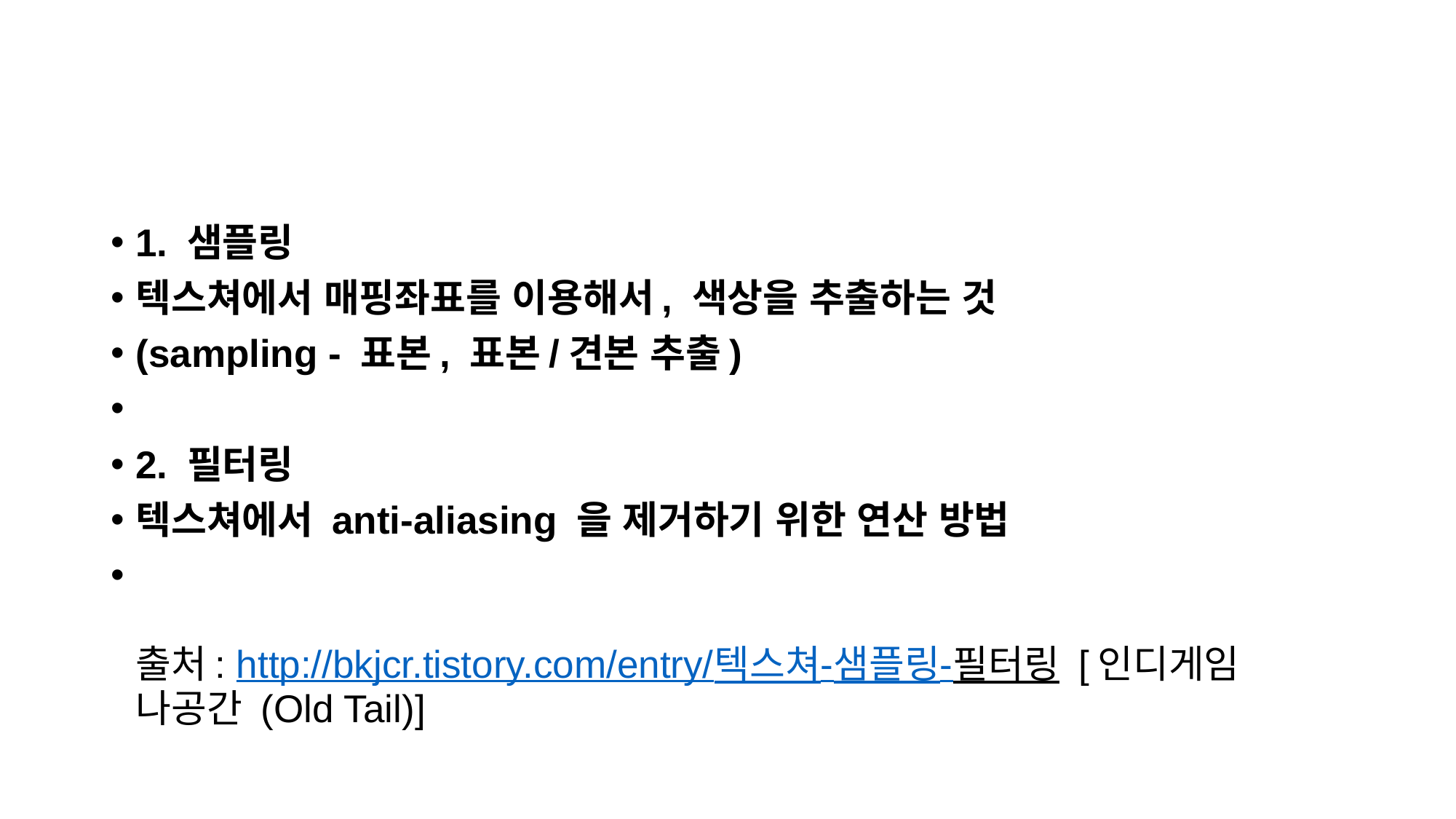

#
1. 샘플링
텍스쳐에서 매핑좌표를 이용해서, 색상을 추출하는 것
(sampling - 표본, 표본/견본 추출)

2. 필터링
텍스쳐에서 anti-aliasing 을 제거하기 위한 연산 방법
출처: http://bkjcr.tistory.com/entry/텍스쳐-샘플링-필터링 [인디게임 나공간 (Old Tail)]